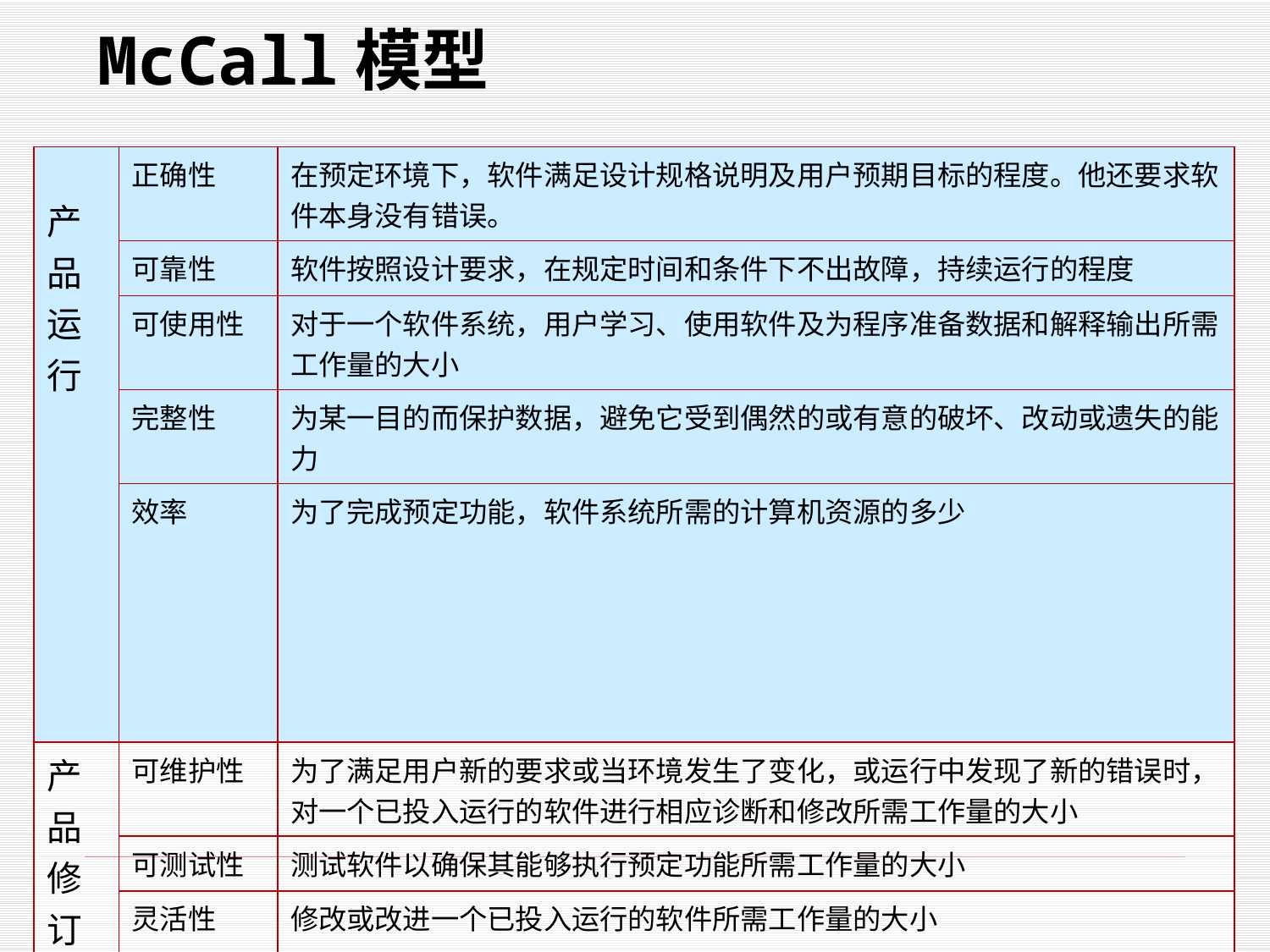

# McCall模型
| 产 品 运 行 | 正确性 | 在预定环境下，软件满足设计规格说明及用户预期目标的程度。他还要求软件本身没有错误。 |
| --- | --- | --- |
|  | 可靠性 | 软件按照设计要求，在规定时间和条件下不出故障，持续运行的程度 |
|  | 可使用性 | 对于一个软件系统，用户学习、使用软件及为程序准备数据和解释输出所需工作量的大小 |
|  | 完整性 | 为某一目的而保护数据，避免它受到偶然的或有意的破坏、改动或遗失的能力 |
|  | 效率 | 为了完成预定功能，软件系统所需的计算机资源的多少 |
| 产 品 修 订 | 可维护性 | 为了满足用户新的要求或当环境发生了变化，或运行中发现了新的错误时，对一个已投入运行的软件进行相应诊断和修改所需工作量的大小 |
|  | 可测试性 | 测试软件以确保其能够执行预定功能所需工作量的大小 |
|  | 灵活性 | 修改或改进一个已投入运行的软件所需工作量的大小 |
| 产 品 变迁 | 可移植性 | 讲一个软件系统从一个计算机系统或环境移植到另一个计算机系统或环境所需工作量的大小 |
|  | 可复用性 | 一个软件能再次用于其它应用程序的程度 |
|  | 互联性 | 又称互操作性，连接一个软件和其他系统所需工作量的大小。 |